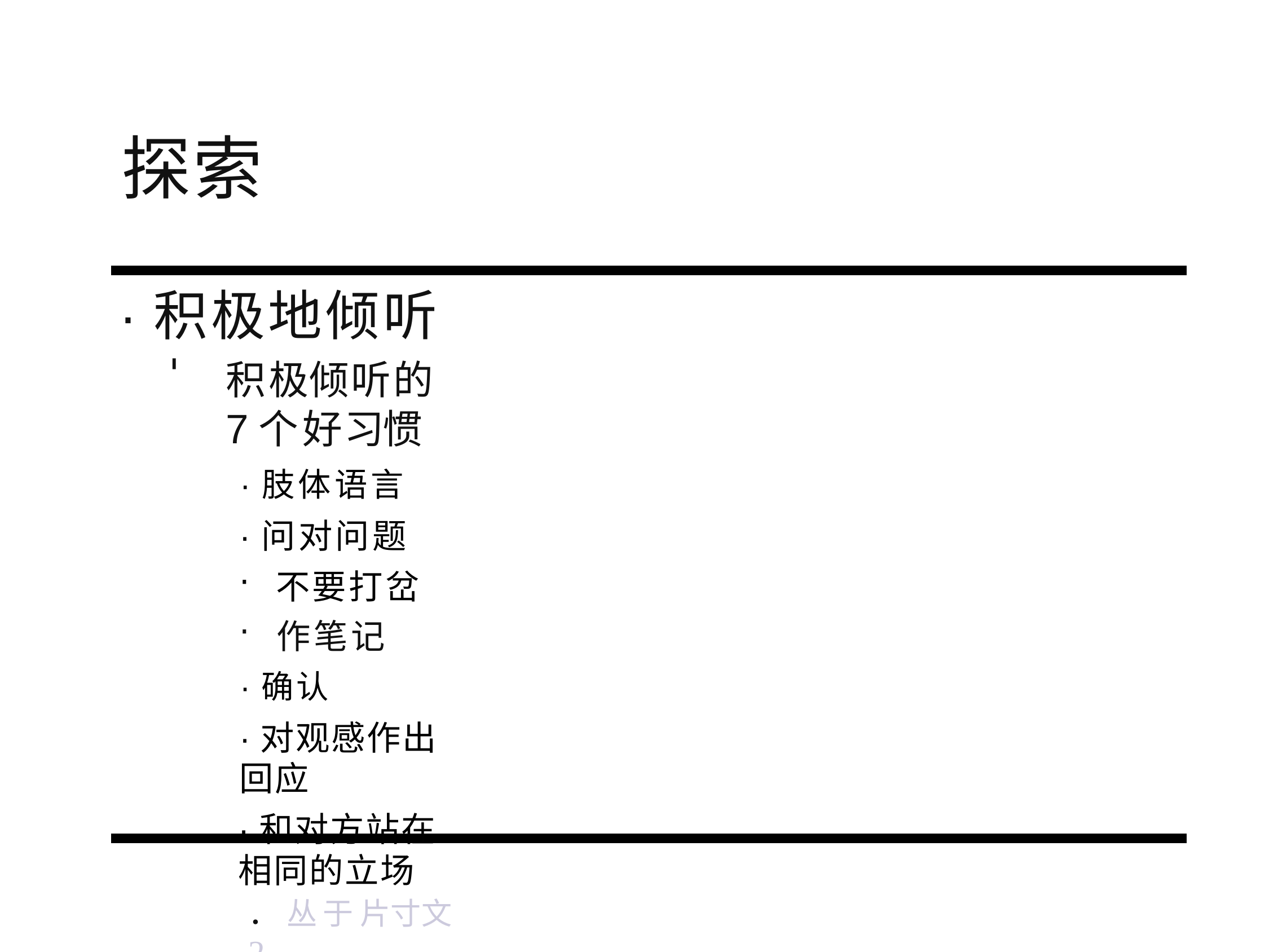

# 探索
·积极地倾听
积极倾听的7个好习惯
·肢体语言
·问对问题
不要打岔
作笔记
·确认
·对观感作出回应
·和对方站在相同的立场
． 丛于 片寸文2,	t.. 干J  竹止百示－